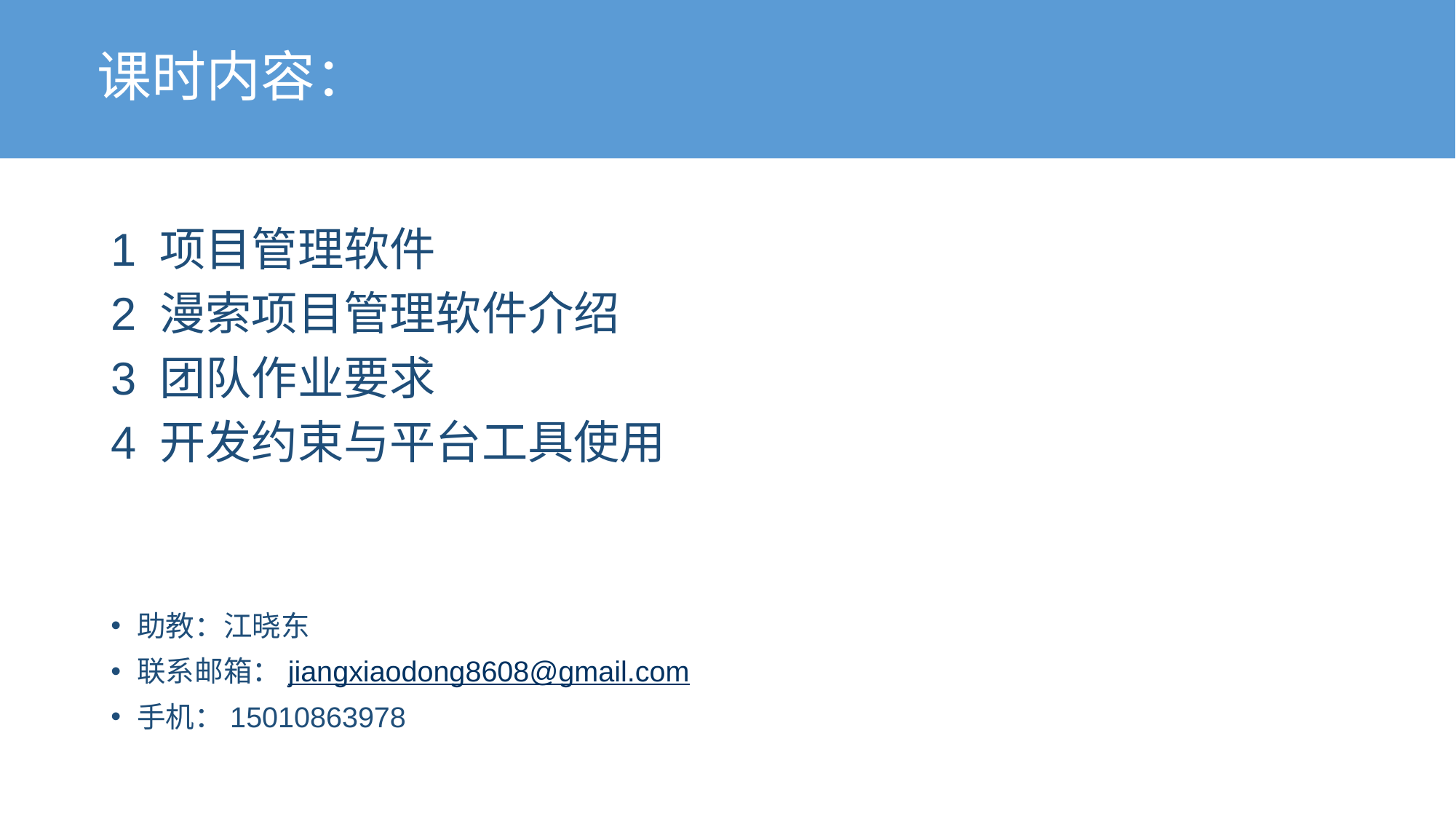

# 课时内容：

1 项目管理软件
2 漫索项目管理软件介绍
3 团队作业要求
4 开发约束与平台工具使用

助教：江晓东
联系邮箱：jiangxiaodong8608@gmail.com
手机：15010863978